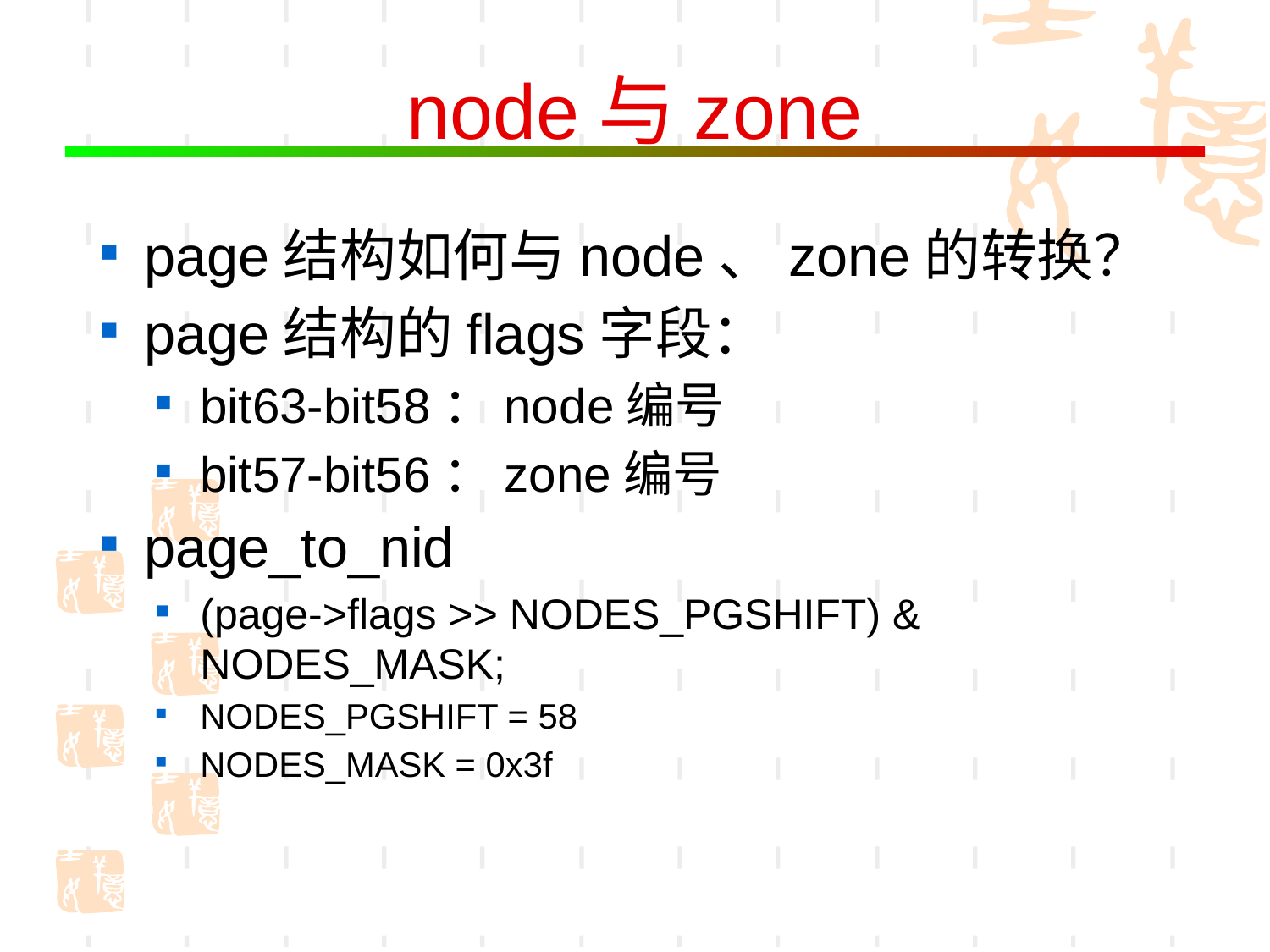

# node与zone
page结构如何与node、zone的转换？
page结构的flags字段：
bit63-bit58：node编号
bit57-bit56：zone编号
page_to_nid
(page->flags >> NODES_PGSHIFT) & NODES_MASK;
NODES_PGSHIFT = 58
NODES_MASK = 0x3f